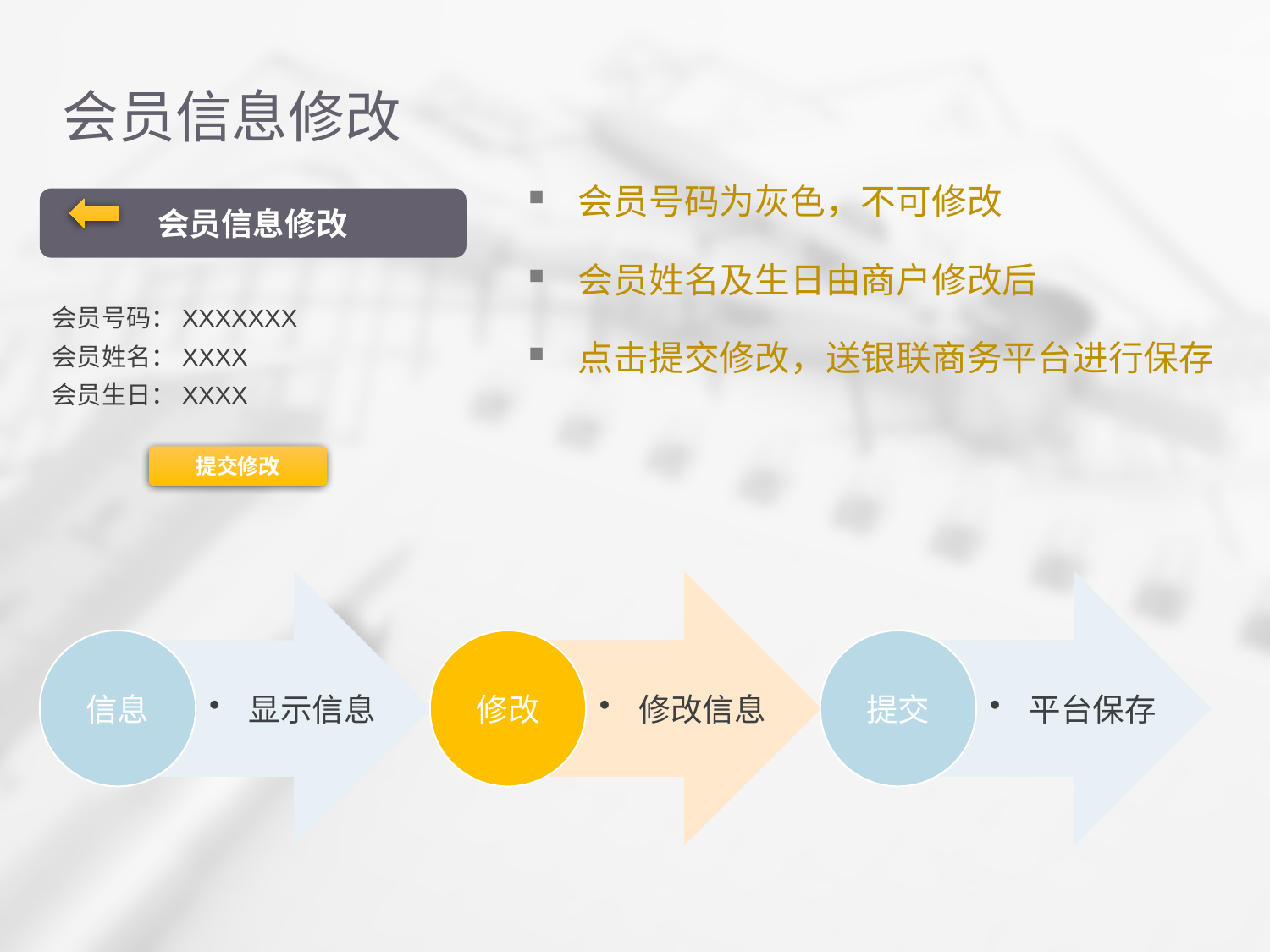

# 会员信息修改
会员号码为灰色，不可修改
会员姓名及生日由商户修改后
点击提交修改，送银联商务平台进行保存

会员信息修改

会员号码：XXXXXXX
会员姓名：XXXX
会员生日：XXXX

提交修改
信息
显示信息
修改
修改信息
提交
平台保存